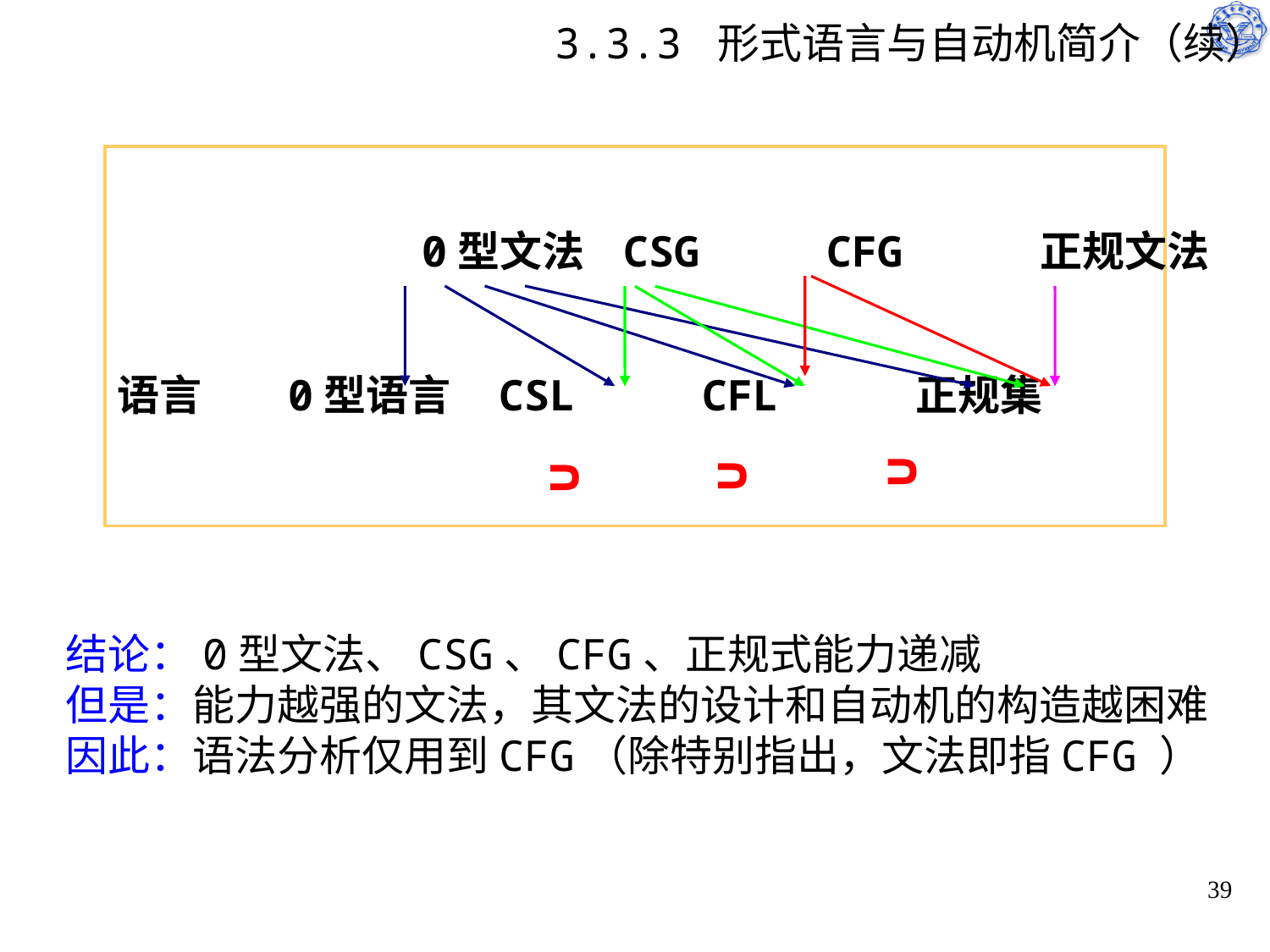

# 3.3.3 形式语言与自动机简介（续）

            0型文法   CSG     CFG     正规文法

语言        0型语言    CSL     CFL     正规集

∪
∪
∪
结论：0型文法、CSG、CFG、正规式能力递减
但是：能力越强的文法，其文法的设计和自动机的构造越困难
因此：语法分析仅用到CFG（除特别指出，文法即指CFG ）
39